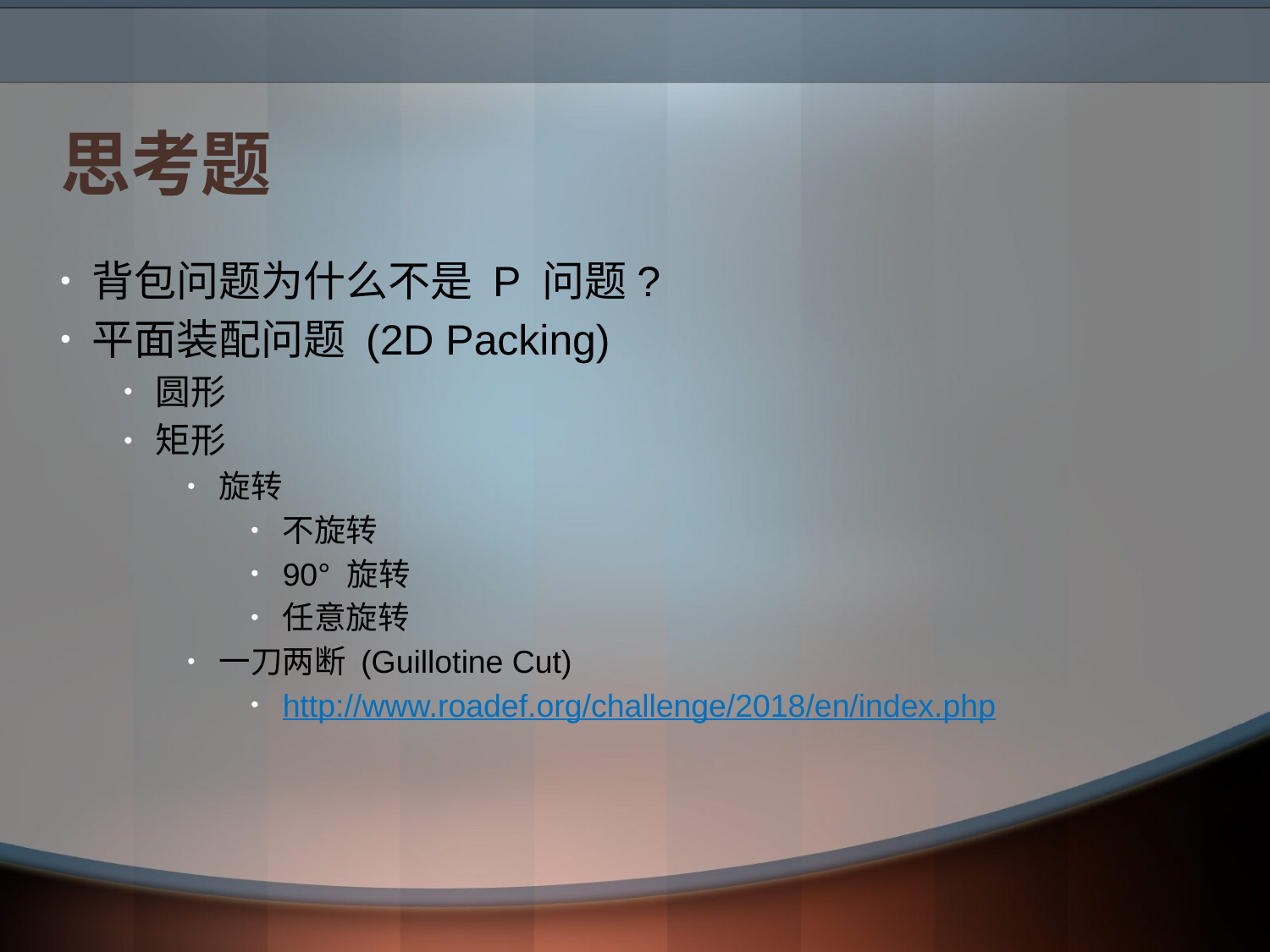

# 思考题
背包问题为什么不是 P 问题?
平面装配问题 (2D Packing)
圆形
矩形
旋转
不旋转
90° 旋转
任意旋转
一刀两断 (Guillotine Cut)
http://www.roadef.org/challenge/2018/en/index.php